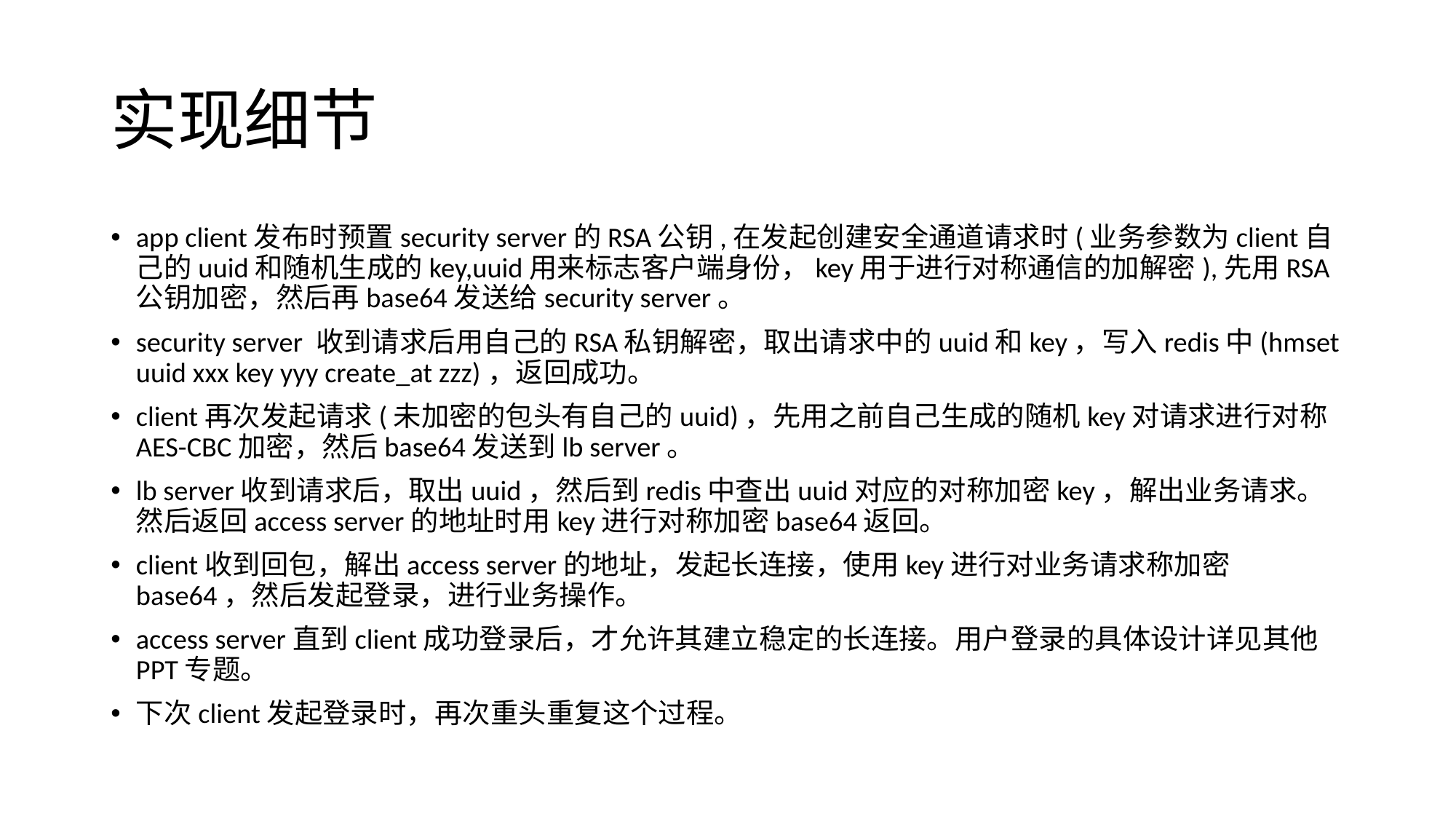

# 实现细节
app client发布时预置security server的RSA公钥,在发起创建安全通道请求时(业务参数为client自己的uuid和随机生成的key,uuid用来标志客户端身份，key用于进行对称通信的加解密),先用RSA公钥加密，然后再base64发送给security server。
security server 收到请求后用自己的RSA私钥解密，取出请求中的uuid和key，写入redis中(hmset uuid xxx key yyy create_at zzz)，返回成功。
client再次发起请求(未加密的包头有自己的uuid)，先用之前自己生成的随机key对请求进行对称AES-CBC加密，然后base64发送到lb server。
lb server收到请求后，取出uuid，然后到redis中查出uuid对应的对称加密key，解出业务请求。然后返回access server的地址时用key进行对称加密base64返回。
client收到回包，解出access server的地址，发起长连接，使用key进行对业务请求称加密base64，然后发起登录，进行业务操作。
access server直到client成功登录后，才允许其建立稳定的长连接。用户登录的具体设计详见其他PPT专题。
下次client发起登录时，再次重头重复这个过程。